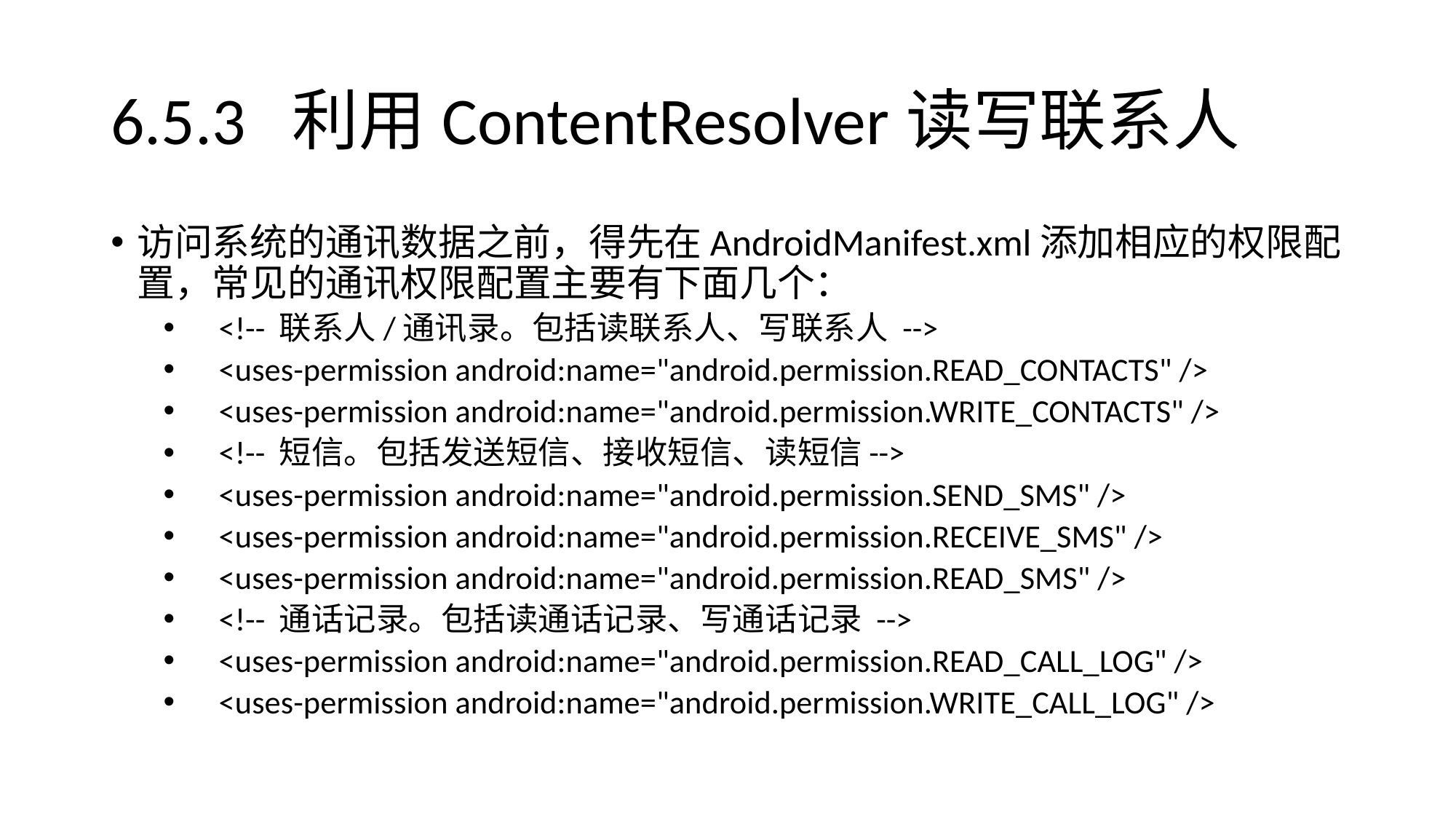

# 6.5.3  利用ContentResolver读写联系人
访问系统的通讯数据之前，得先在AndroidManifest.xml添加相应的权限配置，常见的通讯权限配置主要有下面几个：
    <!-- 联系人/通讯录。包括读联系人、写联系人 -->
    <uses-permission android:name="android.permission.READ_CONTACTS" />
    <uses-permission android:name="android.permission.WRITE_CONTACTS" />
    <!-- 短信。包括发送短信、接收短信、读短信-->
    <uses-permission android:name="android.permission.SEND_SMS" />
    <uses-permission android:name="android.permission.RECEIVE_SMS" />
    <uses-permission android:name="android.permission.READ_SMS" />
    <!-- 通话记录。包括读通话记录、写通话记录 -->
    <uses-permission android:name="android.permission.READ_CALL_LOG" />
    <uses-permission android:name="android.permission.WRITE_CALL_LOG" />